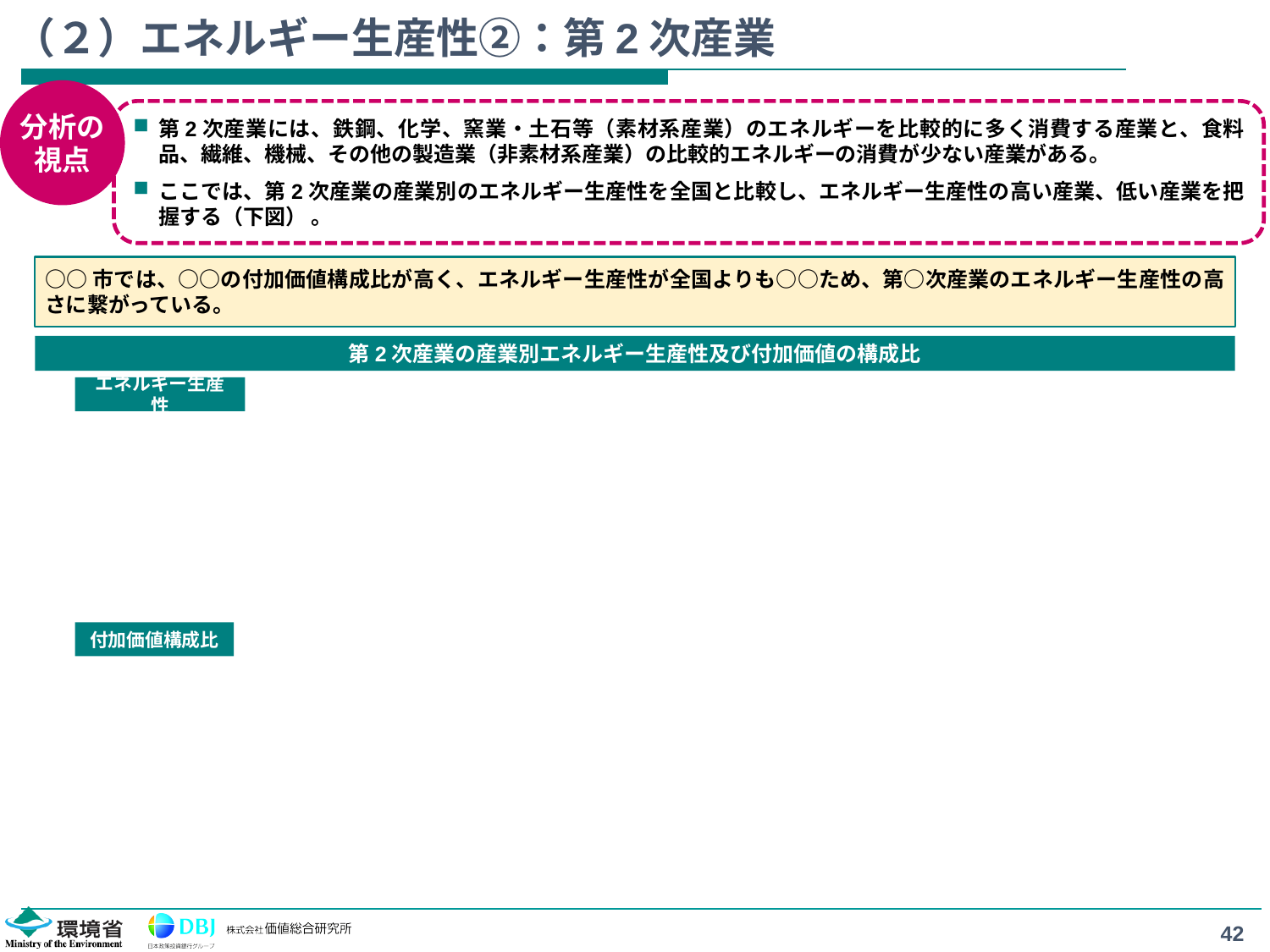

# （２）エネルギー生産性②：第2次産業
分析の
視点
第2次産業には、鉄鋼、化学、窯業・土石等（素材系産業）のエネルギーを比較的に多く消費する産業と、食料品、繊維、機械、その他の製造業（非素材系産業）の比較的エネルギーの消費が少ない産業がある。
ここでは、第2次産業の産業別のエネルギー生産性を全国と比較し、エネルギー生産性の高い産業、低い産業を把握する（下図） 。
○○市では、○○の付加価値構成比が高く、エネルギー生産性が全国よりも○○ため、第○次産業のエネルギー生産性の高さに繋がっている。
第2次産業の産業別エネルギー生産性及び付加価値の構成比
エネルギー生産性
付加価値構成比
42